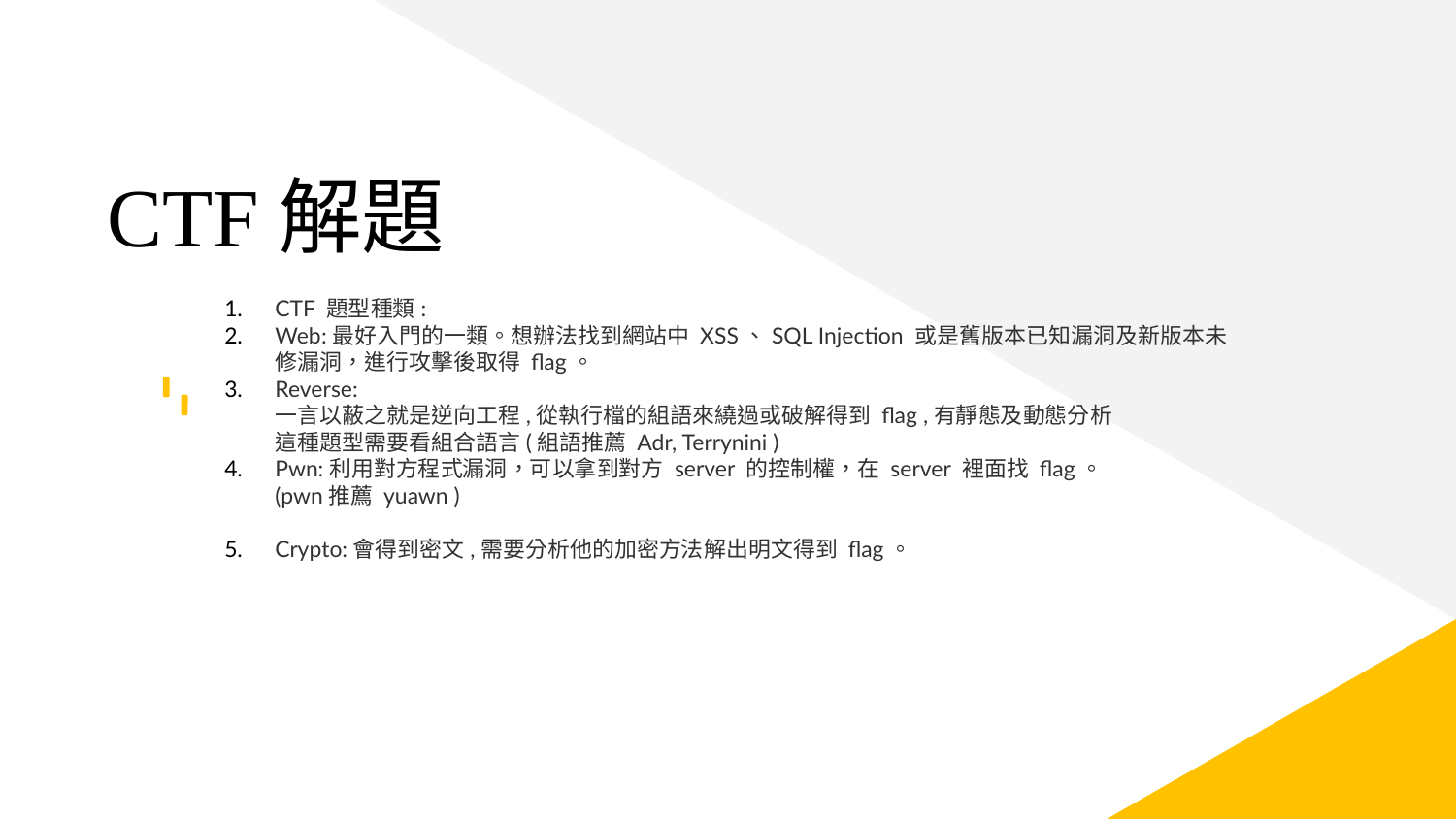

# CTF解題
CTF 題型種類:
Web:最好入門的一類。想辦法找到網站中 XSS、SQL Injection 或是舊版本已知漏洞及新版本未修漏洞，進行攻擊後取得 flag。
Reverse:
一言以蔽之就是逆向工程,從執行檔的組語來繞過或破解得到 flag ,有靜態及動態分析
這種題型需要看組合語言(組語推薦 Adr, Terrynini )
Pwn:利用對方程式漏洞，可以拿到對方 server 的控制權，在 server 裡面找 flag。
(pwn推薦 yuawn )
Crypto:會得到密文,需要分析他的加密方法解出明文得到 flag。